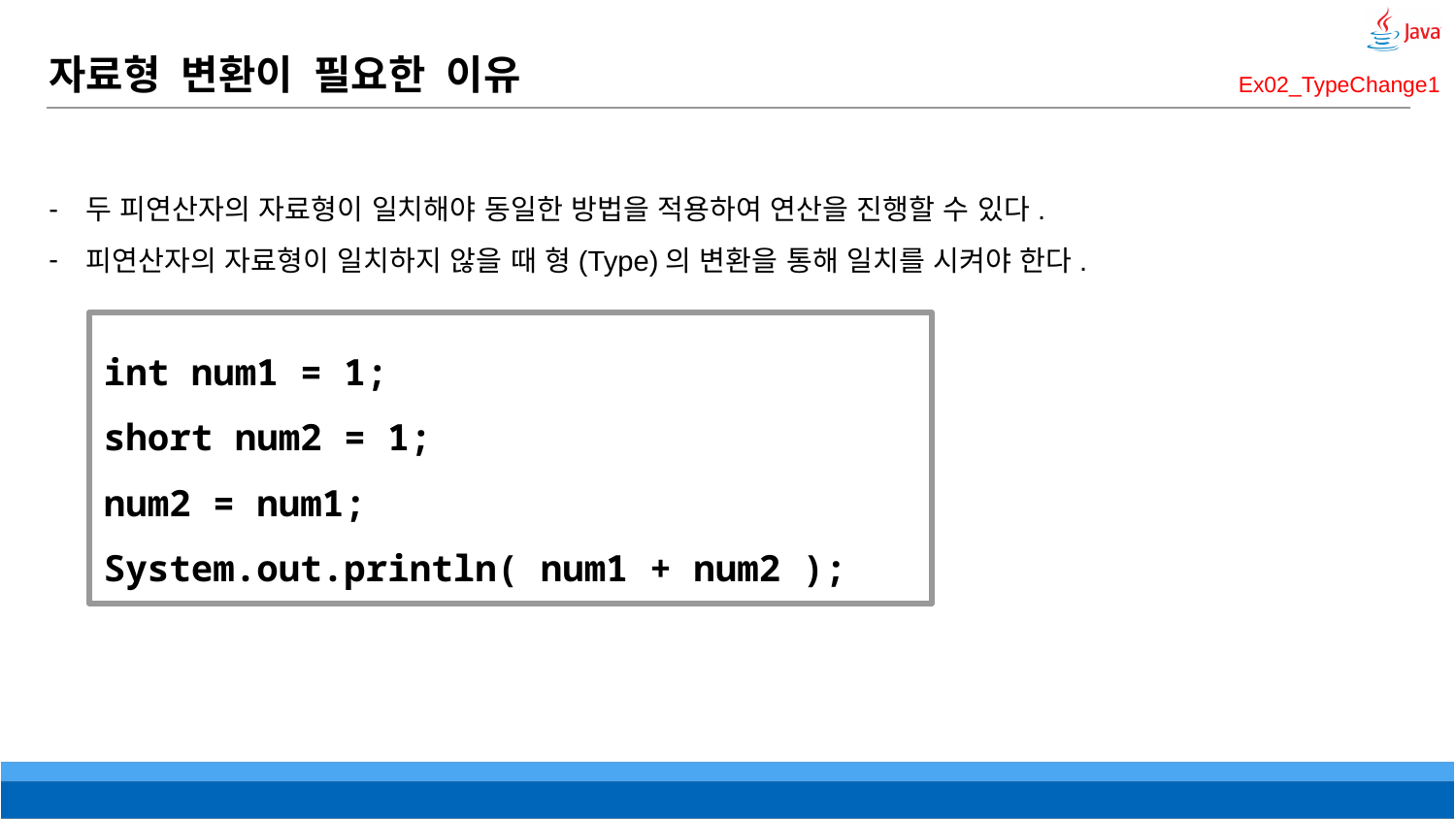

# 자료형 변환이 필요한 이유
Ex02_TypeChange1
두 피연산자의 자료형이 일치해야 동일한 방법을 적용하여 연산을 진행할 수 있다.
피연산자의 자료형이 일치하지 않을 때 형(Type)의 변환을 통해 일치를 시켜야 한다.

int num1 = 1;
short num2 = 1;
num2 = num1;
System.out.println( num1 + num2 );